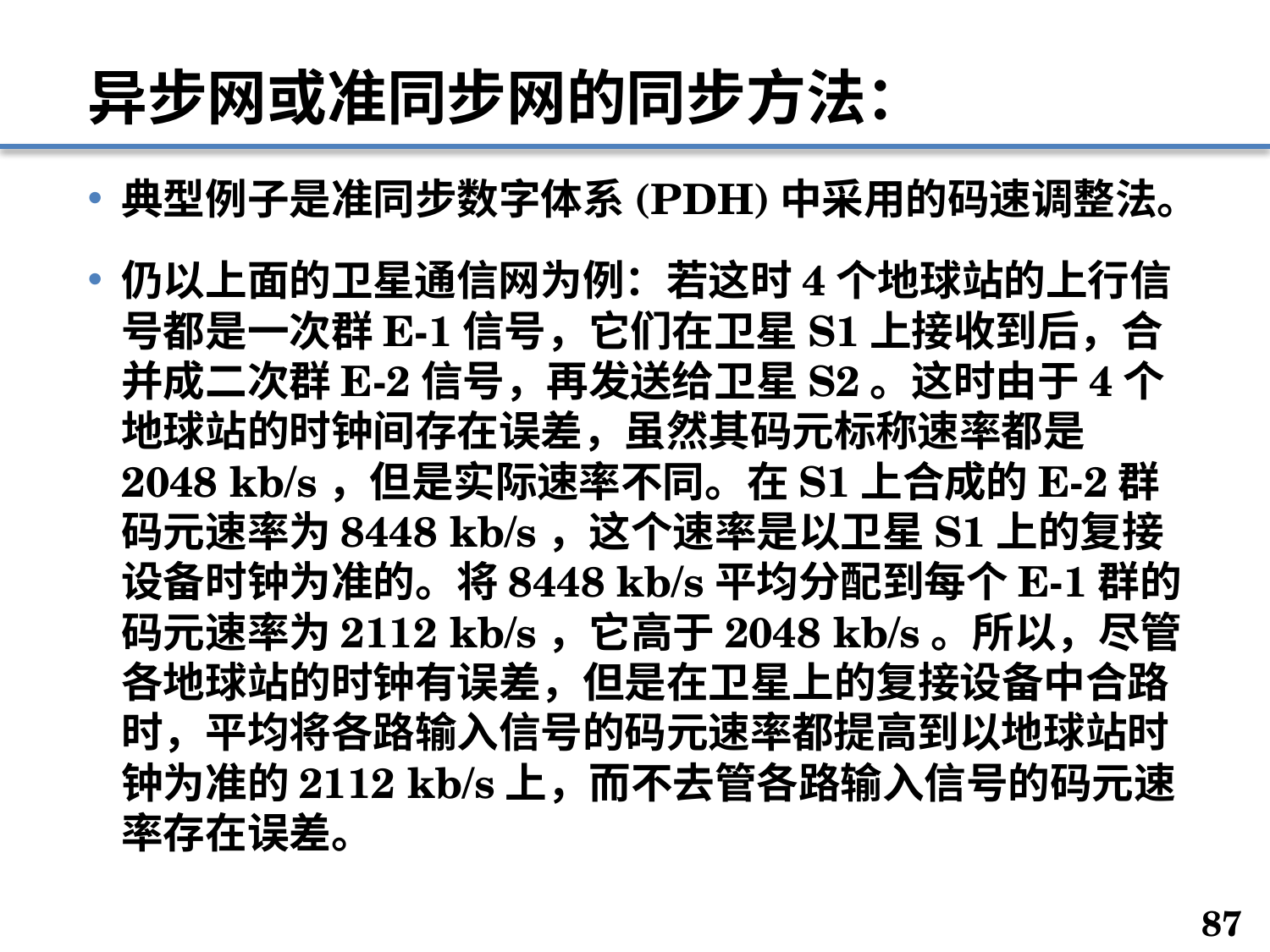

# 异步网或准同步网的同步方法：
典型例子是准同步数字体系(PDH)中采用的码速调整法。
仍以上面的卫星通信网为例：若这时4个地球站的上行信号都是一次群E-1信号，它们在卫星S1上接收到后，合并成二次群E-2信号，再发送给卫星S2。这时由于4个地球站的时钟间存在误差，虽然其码元标称速率都是2048 kb/s，但是实际速率不同。在S1上合成的E-2群码元速率为8448 kb/s，这个速率是以卫星S1上的复接设备时钟为准的。将8448 kb/s平均分配到每个E-1群的码元速率为2112 kb/s，它高于2048 kb/s。所以，尽管各地球站的时钟有误差，但是在卫星上的复接设备中合路时，平均将各路输入信号的码元速率都提高到以地球站时钟为准的2112 kb/s上，而不去管各路输入信号的码元速率存在误差。
87